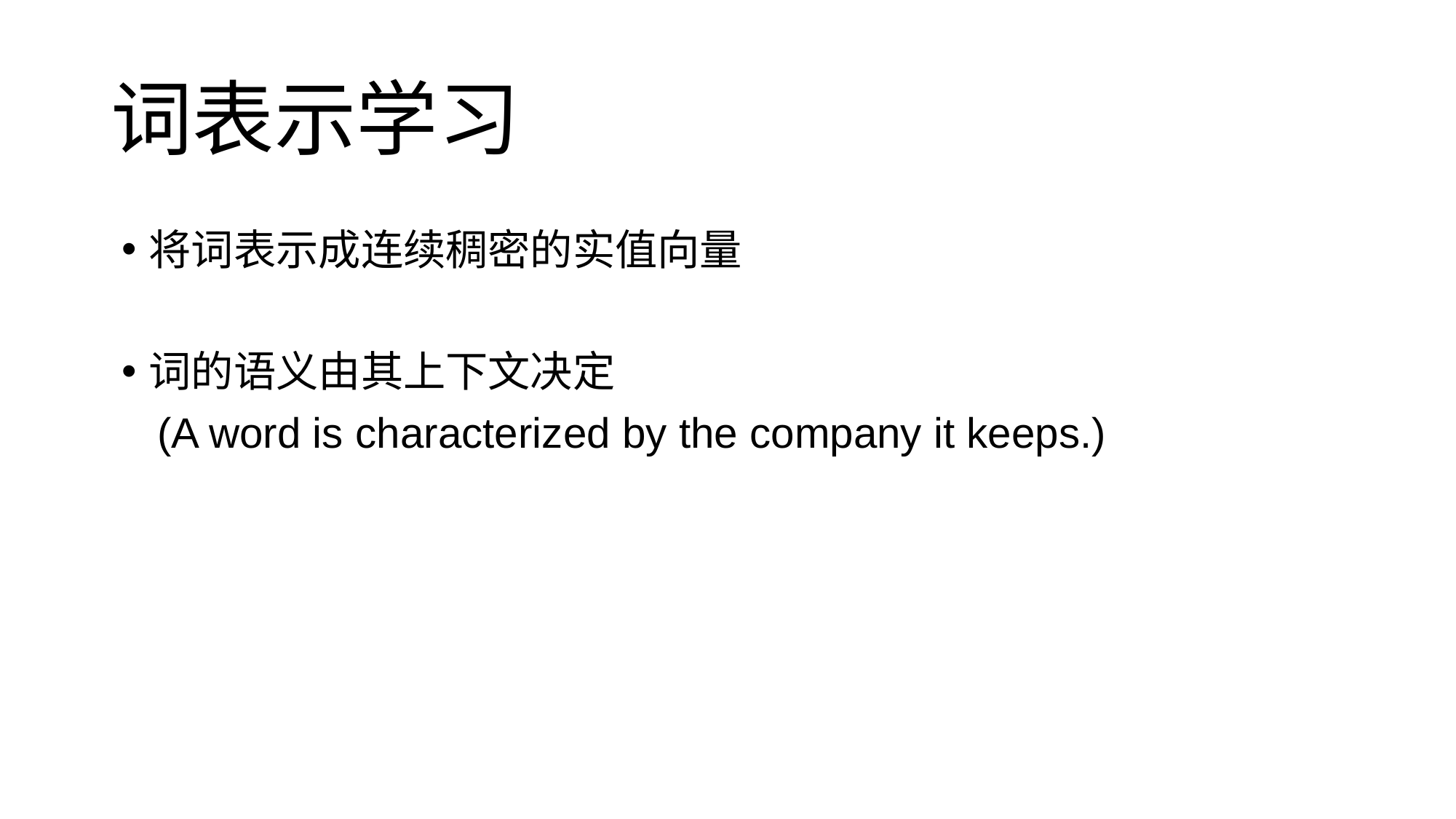

# 词表示学习
将词表示成连续稠密的实值向量

词的语义由其上下文决定
   (A word is characterized by the company it keeps.)